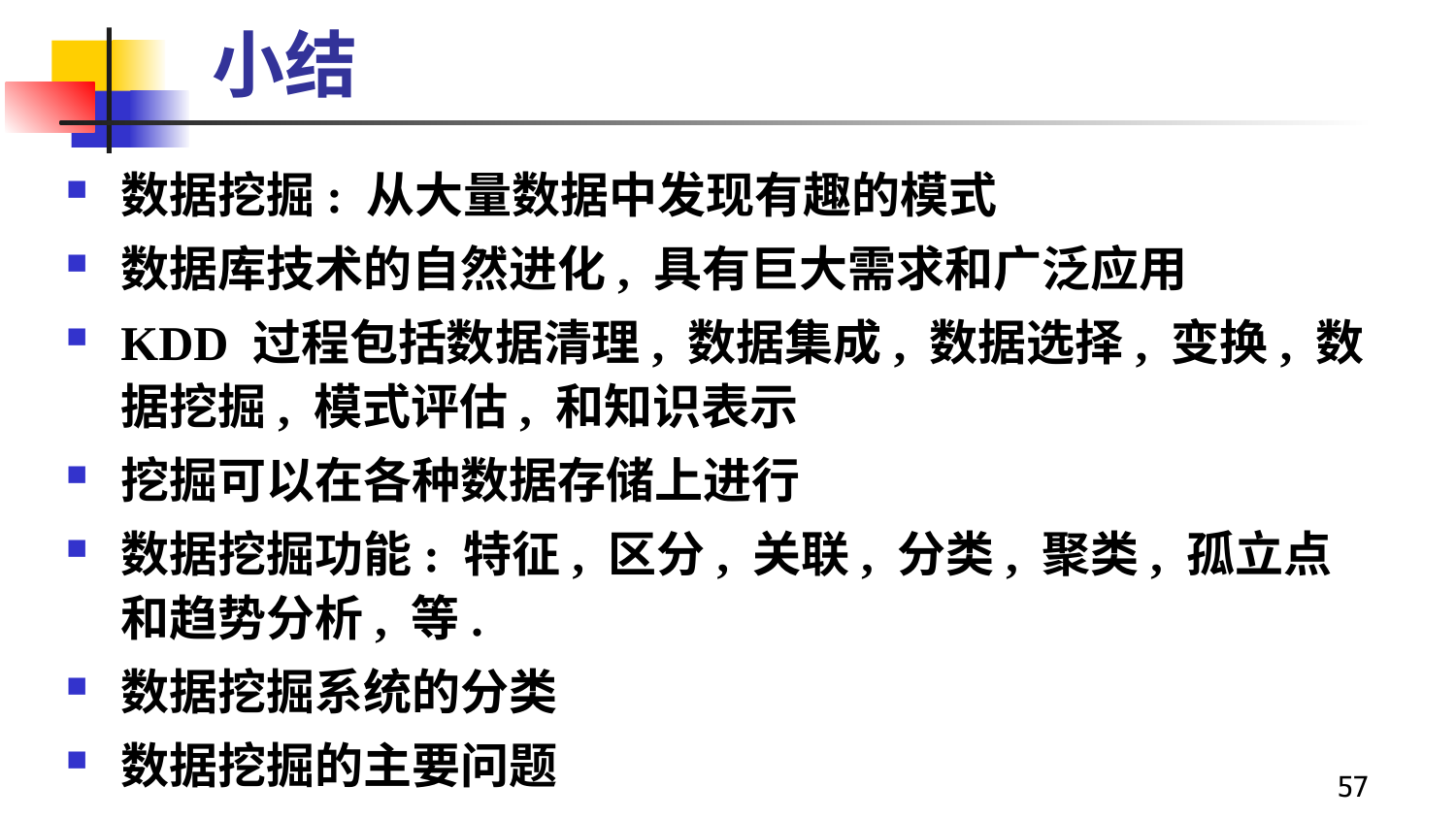

# 小结
数据挖掘: 从大量数据中发现有趣的模式
数据库技术的自然进化, 具有巨大需求和广泛应用
KDD 过程包括数据清理, 数据集成, 数据选择, 变换, 数据挖掘, 模式评估, 和知识表示
挖掘可以在各种数据存储上进行
数据挖掘功能: 特征, 区分, 关联, 分类, 聚类, 孤立点 和趋势分析, 等.
数据挖掘系统的分类
数据挖掘的主要问题
57